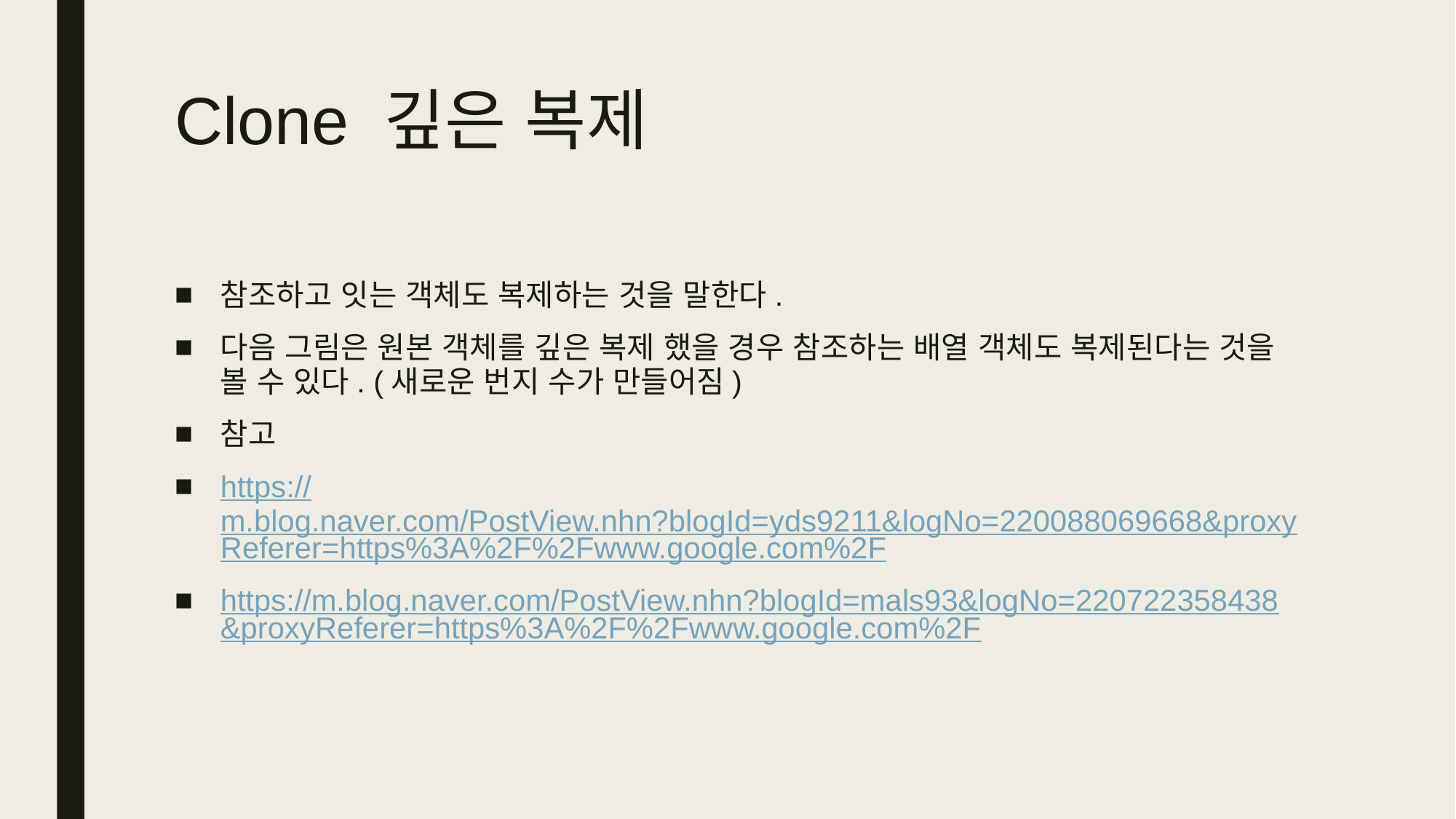

# Clone 깊은 복제
참조하고 잇는 객체도 복제하는 것을 말한다.
다음 그림은 원본 객체를 깊은 복제 했을 경우 참조하는 배열 객체도 복제된다는 것을 볼 수 있다. (새로운 번지 수가 만들어짐)
참고
https://m.blog.naver.com/PostView.nhn?blogId=yds9211&logNo=220088069668&proxyReferer=https%3A%2F%2Fwww.google.com%2F
https://m.blog.naver.com/PostView.nhn?blogId=mals93&logNo=220722358438&proxyReferer=https%3A%2F%2Fwww.google.com%2F